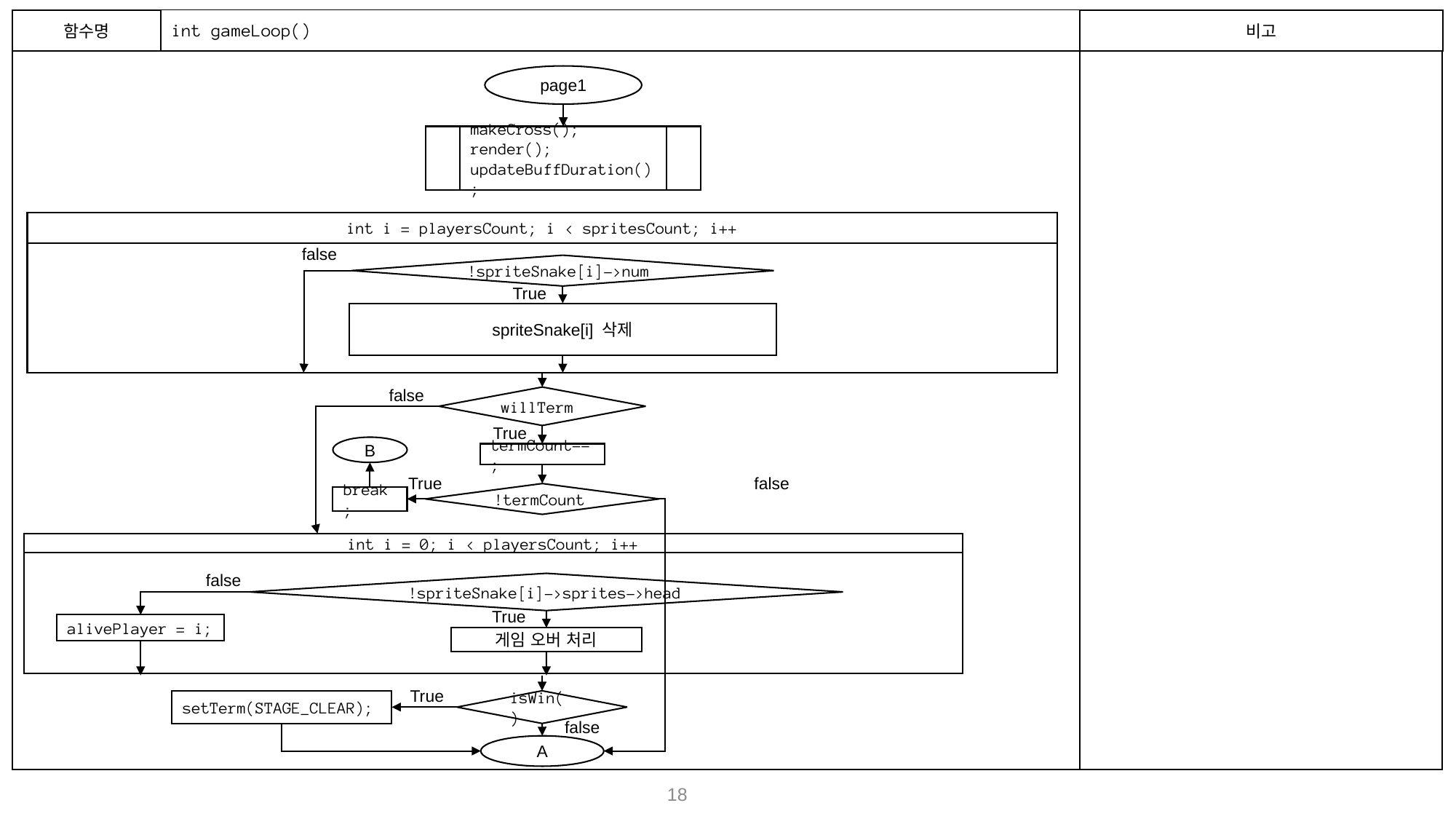

함수명
# int gameLoop()
비고

page1
makeCross();
render();
updateBuffDuration();
int i = playersCount; i < spritesCount; i++

false
!spriteSnake[i]->num
True
spriteSnake[i] 삭제
false
willTerm
True
B
termCount--;
false
True
!termCount
break;
int i = 0; i < playersCount; i++

false
!spriteSnake[i]->sprites->head
True
alivePlayer = i;
게임 오버 처리
True
setTerm(STAGE_CLEAR);
isWin()
false
A
18